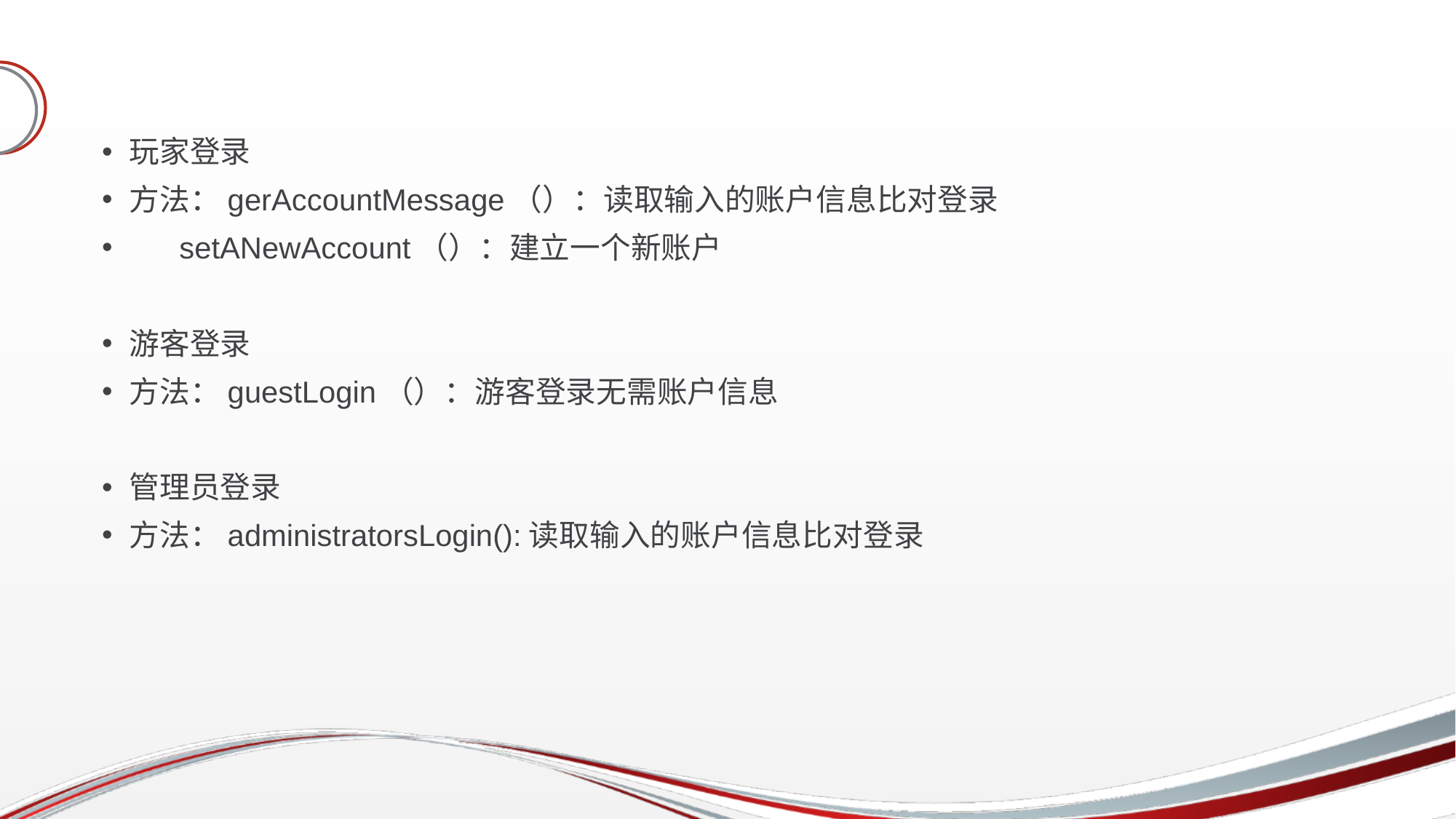

玩家登录
方法：gerAccountMessage（）：读取输入的账户信息比对登录
      setANewAccount（）：建立一个新账户

游客登录
方法：guestLogin（）：游客登录无需账户信息

管理员登录
方法：administratorsLogin():读取输入的账户信息比对登录